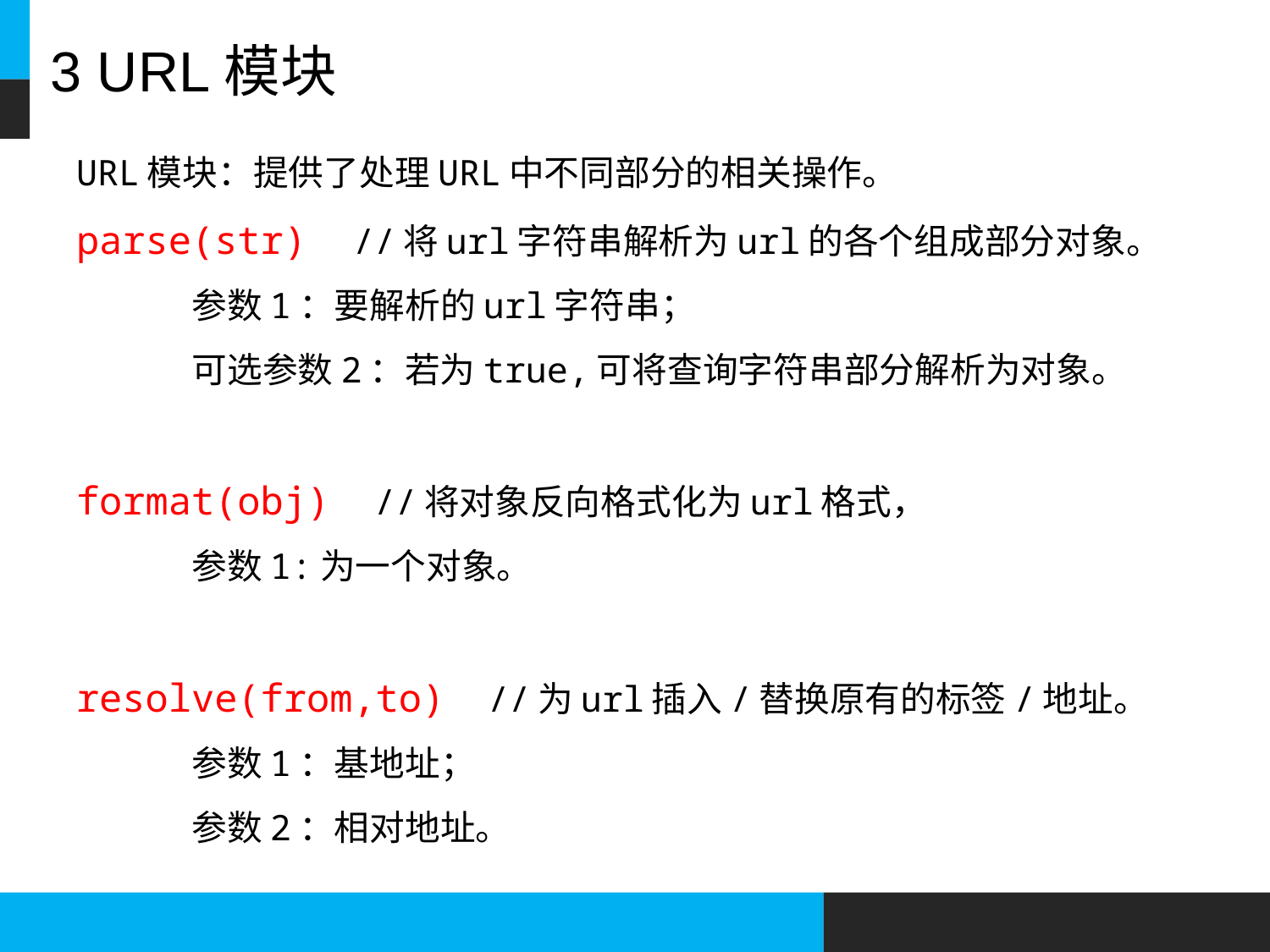

# 3 URL模块
URL模块：提供了处理URL中不同部分的相关操作。
parse(str)  //将url字符串解析为url的各个组成部分对象。
	参数1：要解析的url字符串；
	可选参数2：若为true,可将查询字符串部分解析为对象。

format(obj)  //将对象反向格式化为url格式，
	参数1:为一个对象。

resolve(from,to)  //为url插入/替换原有的标签/地址。
	参数1：基地址；
	参数2：相对地址。